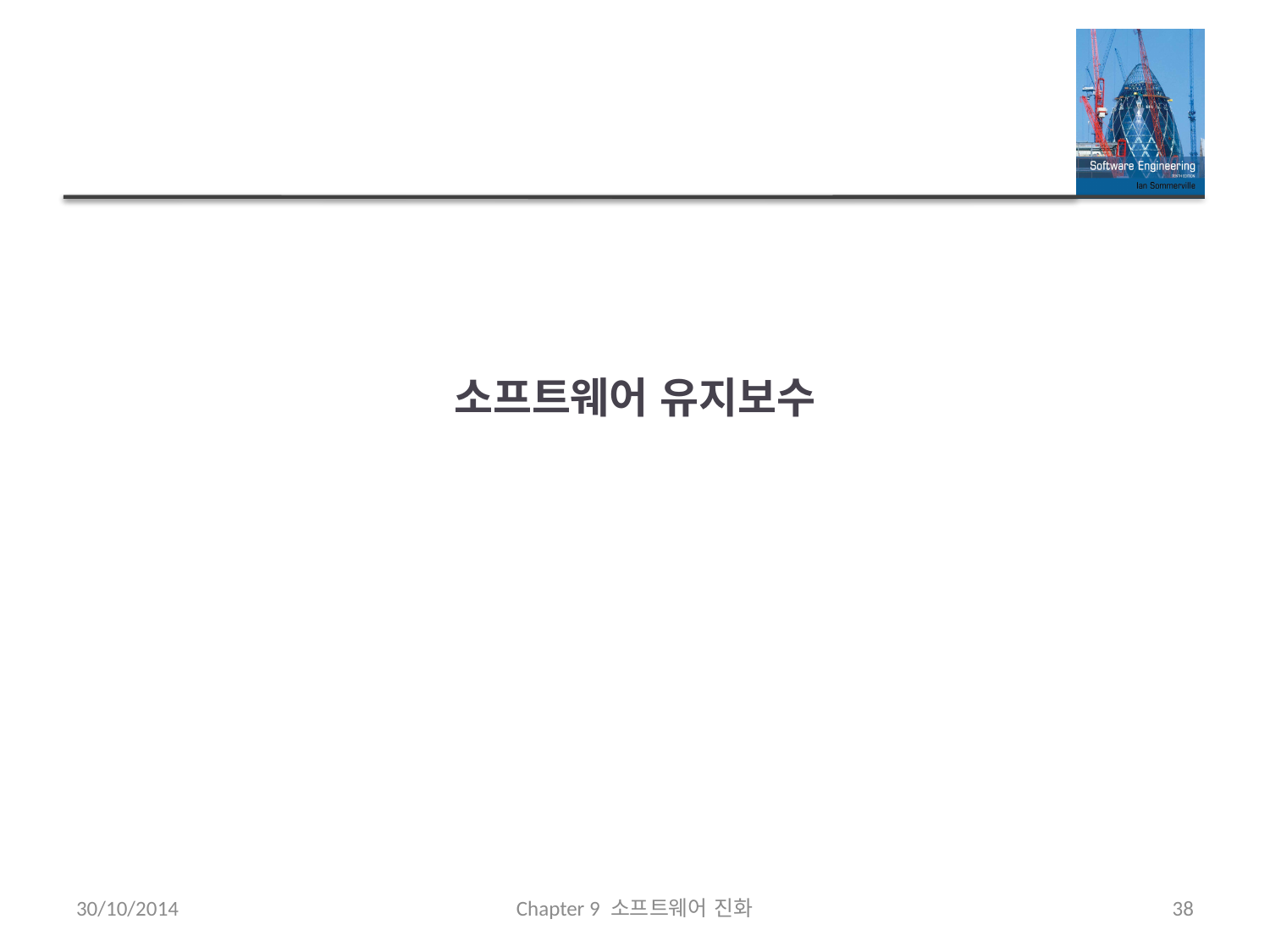

# 소프트웨어 유지보수
30/10/2014
Chapter 9 소프트웨어 진화
38